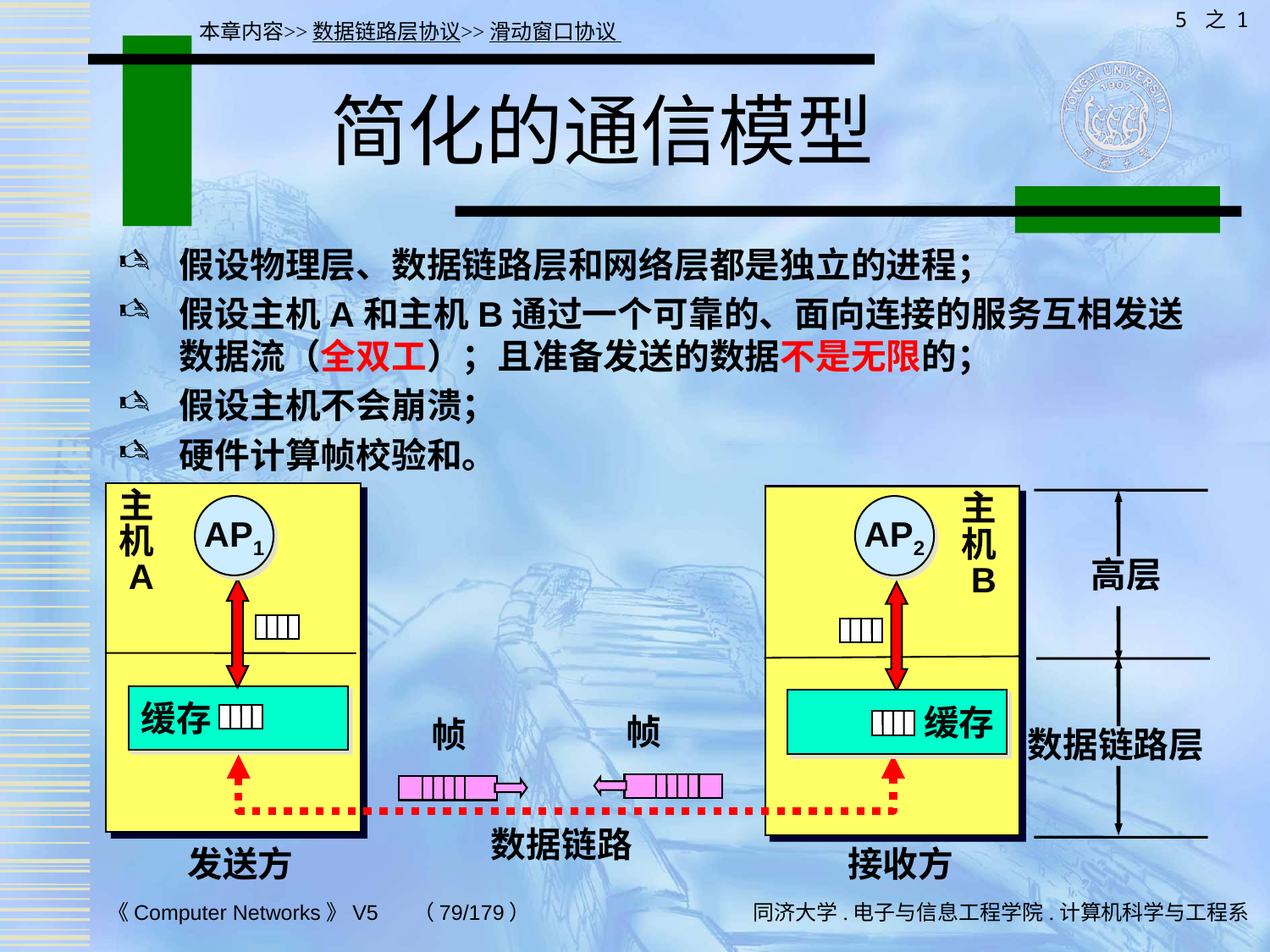

5 之 1
本章内容>>数据链路层协议>>滑动窗口协议
# 简化的通信模型
假设物理层、数据链路层和网络层都是独立的进程；
假设主机A和主机B通过一个可靠的、面向连接的服务互相发送数据流（全双工）；且准备发送的数据不是无限的；
假设主机不会崩溃；
硬件计算帧校验和。

主
机
 A

主
机
 B

AP1
AP2
高层

缓存
缓存
帧

帧

数据链路层

数据链路
发送方
接收方